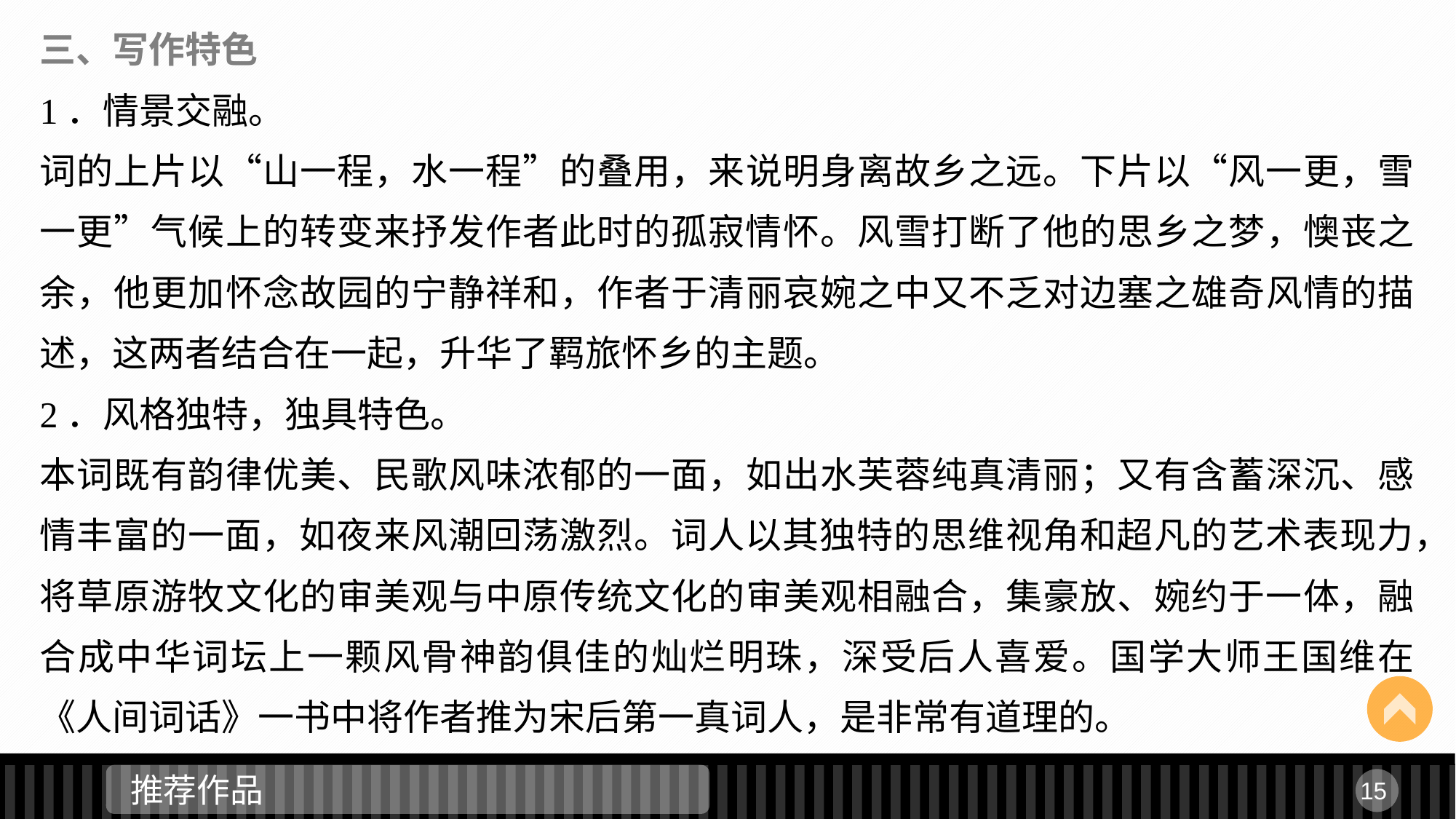

三、写作特色
1．情景交融。
词的上片以“山一程，水一程”的叠用，来说明身离故乡之远。下片以“风一更，雪一更”气候上的转变来抒发作者此时的孤寂情怀。风雪打断了他的思乡之梦，懊丧之余，他更加怀念故园的宁静祥和，作者于清丽哀婉之中又不乏对边塞之雄奇风情的描述，这两者结合在一起，升华了羁旅怀乡的主题。
2．风格独特，独具特色。
本词既有韵律优美、民歌风味浓郁的一面，如出水芙蓉纯真清丽；又有含蓄深沉、感情丰富的一面，如夜来风潮回荡激烈。词人以其独特的思维视角和超凡的艺术表现力，将草原游牧文化的审美观与中原传统文化的审美观相融合，集豪放、婉约于一体，融合成中华词坛上一颗风骨神韵俱佳的灿烂明珠，深受后人喜爱。国学大师王国维在《人间词话》一书中将作者推为宋后第一真词人，是非常有道理的。